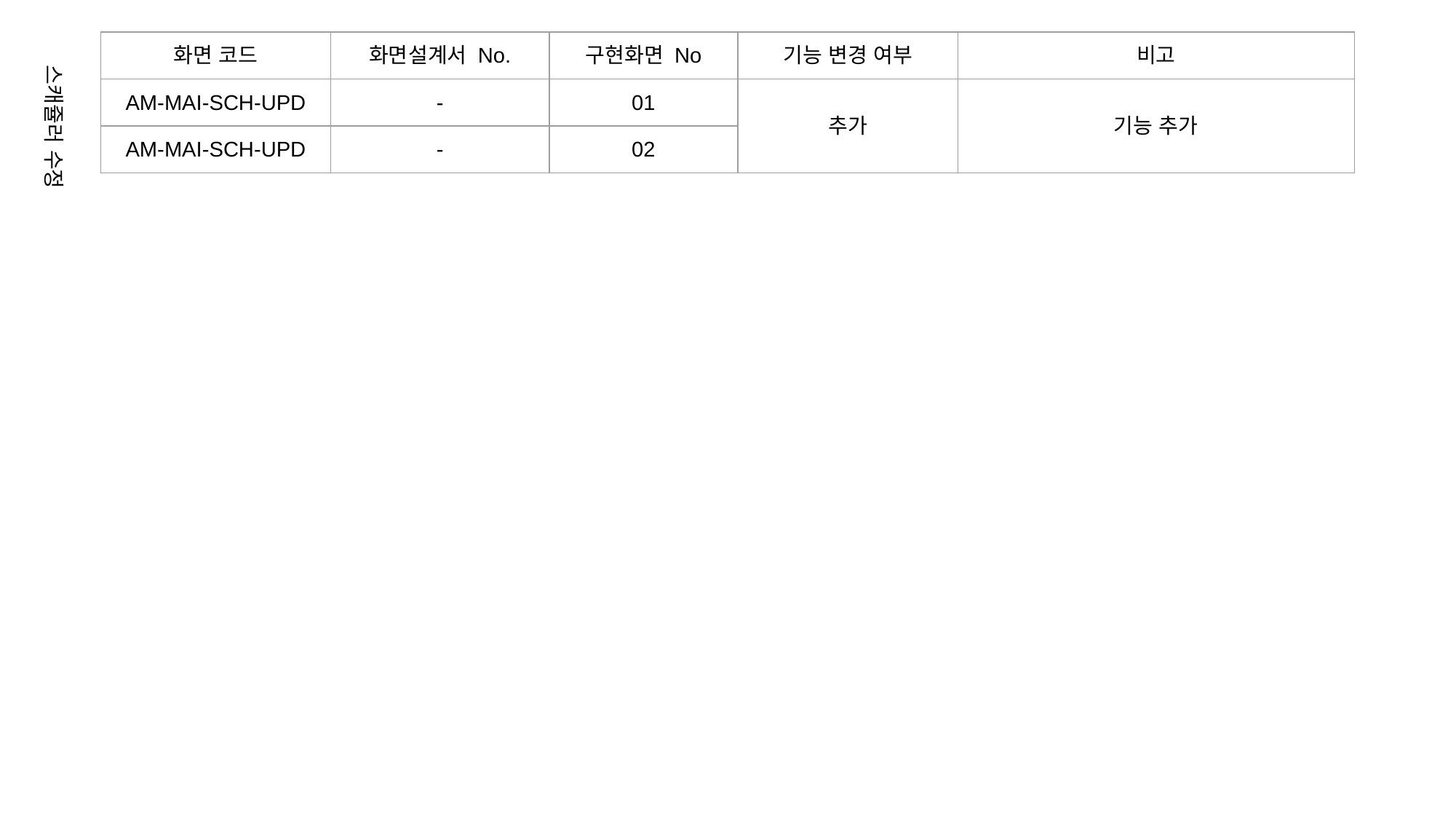

| 화면 코드 | 화면설계서 No. | 구현화면 No | 기능 변경 여부 | 비고 |
| --- | --- | --- | --- | --- |
| AM-MAI-SCH-UPD | - | 01 | 추가 | 기능 추가 |
| AM-MAI-SCH-UPD | - | 02 |  |  |
스캐쥴러 수정